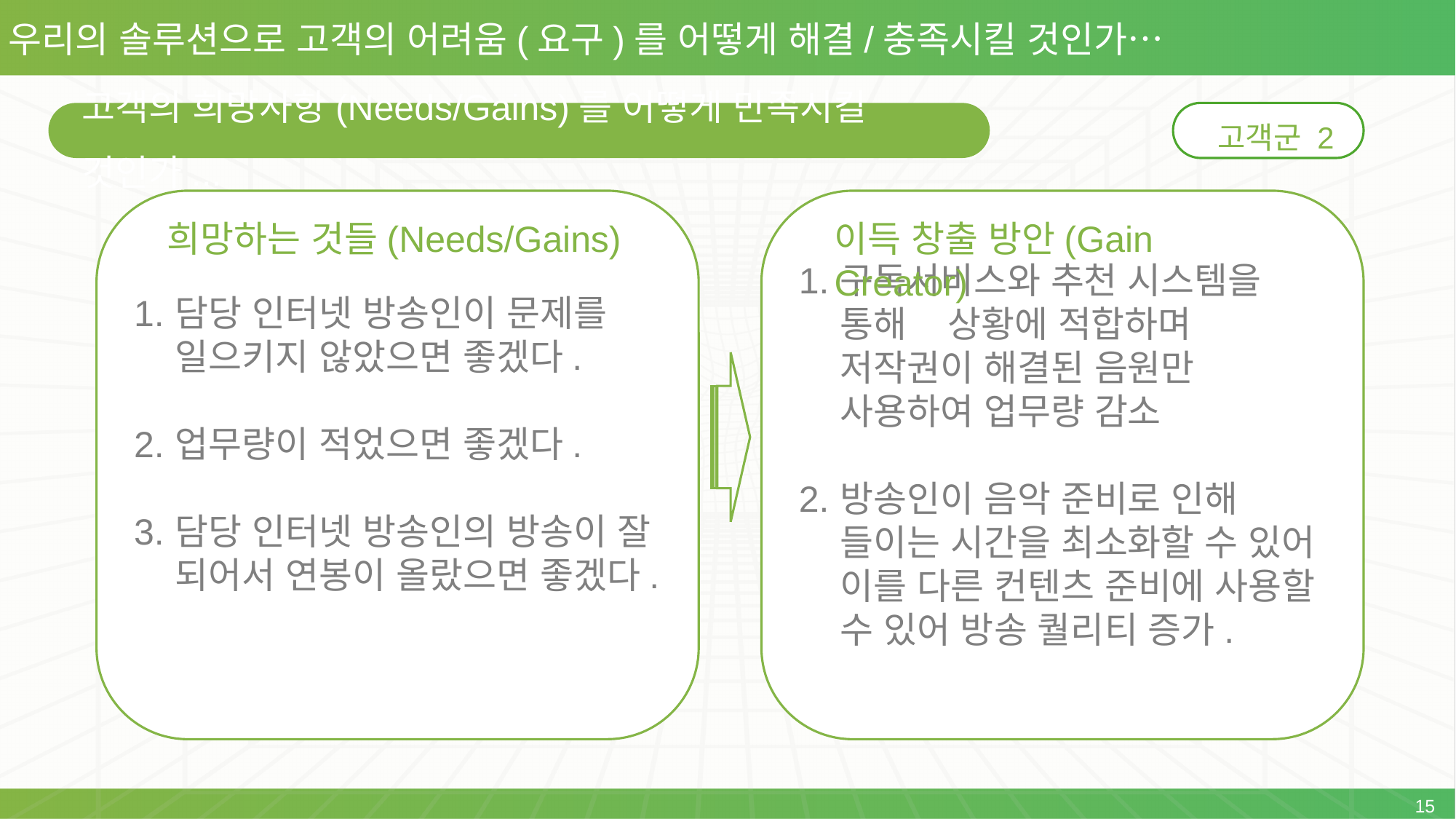

우리의 솔루션으로 고객의 어려움(요구)를 어떻게 해결/충족시킬 것인가…
고객의 희망사항(Needs/Gains)를 어떻게 만족시킬 것인가...
고객군 2
담당 인터넷 방송인이 문제를 일으키지 않았으면 좋겠다.

업무량이 적었으면 좋겠다.

담당 인터넷 방송인의 방송이 잘 되어서 연봉이 올랐으면 좋겠다.

구독서비스와 추천 시스템을 통해    상황에 적합하며 저작권이 해결된 음원만 사용하여 업무량 감소

방송인이 음악 준비로 인해 들이는 시간을 최소화할 수 있어 이를 다른 컨텐츠 준비에 사용할 수 있어 방송 퀄리티 증가.

이득 창출 방안(Gain Creator)
희망하는 것들(Needs/Gains)

15